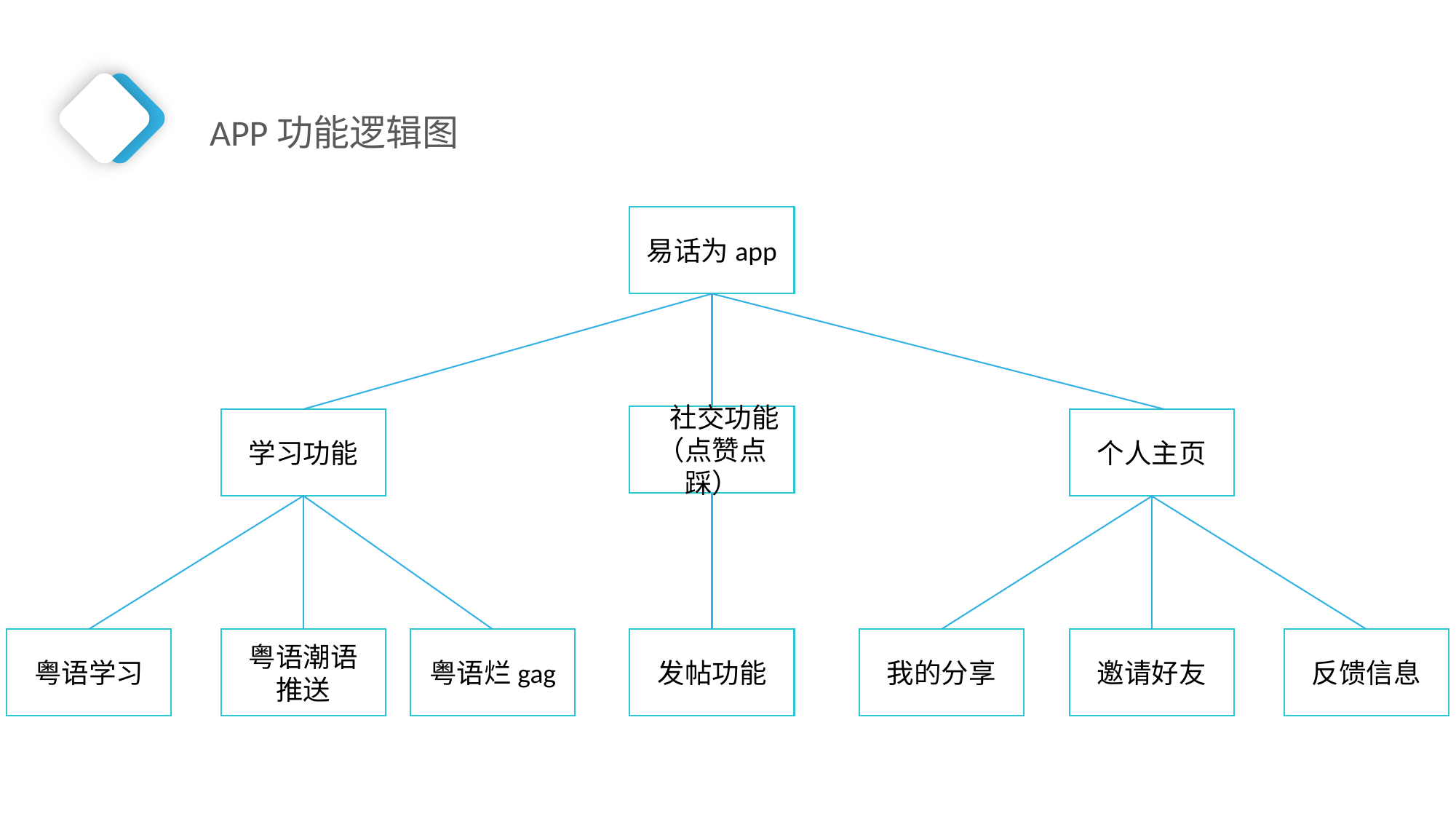

APP功能逻辑图

易话为app
   社交功能
（点赞点踩）
学习功能
个人主页
粤语学习
粤语潮语
推送
粤语烂gag
发帖功能
我的分享
邀请好友
反馈信息